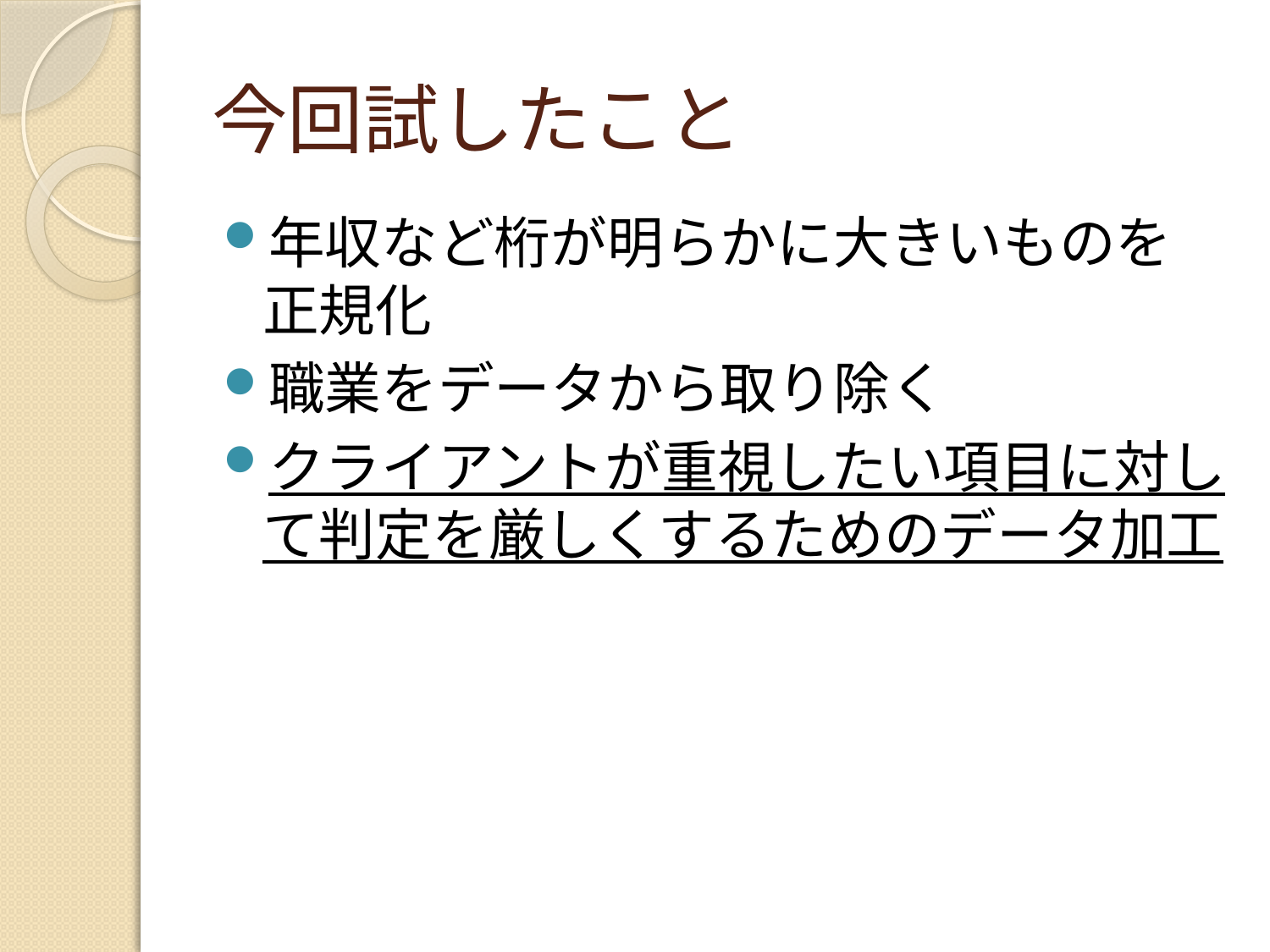

# 今回試したこと
年収など桁が明らかに大きいものを正規化
職業をデータから取り除く
クライアントが重視したい項目に対して判定を厳しくするためのデータ加工